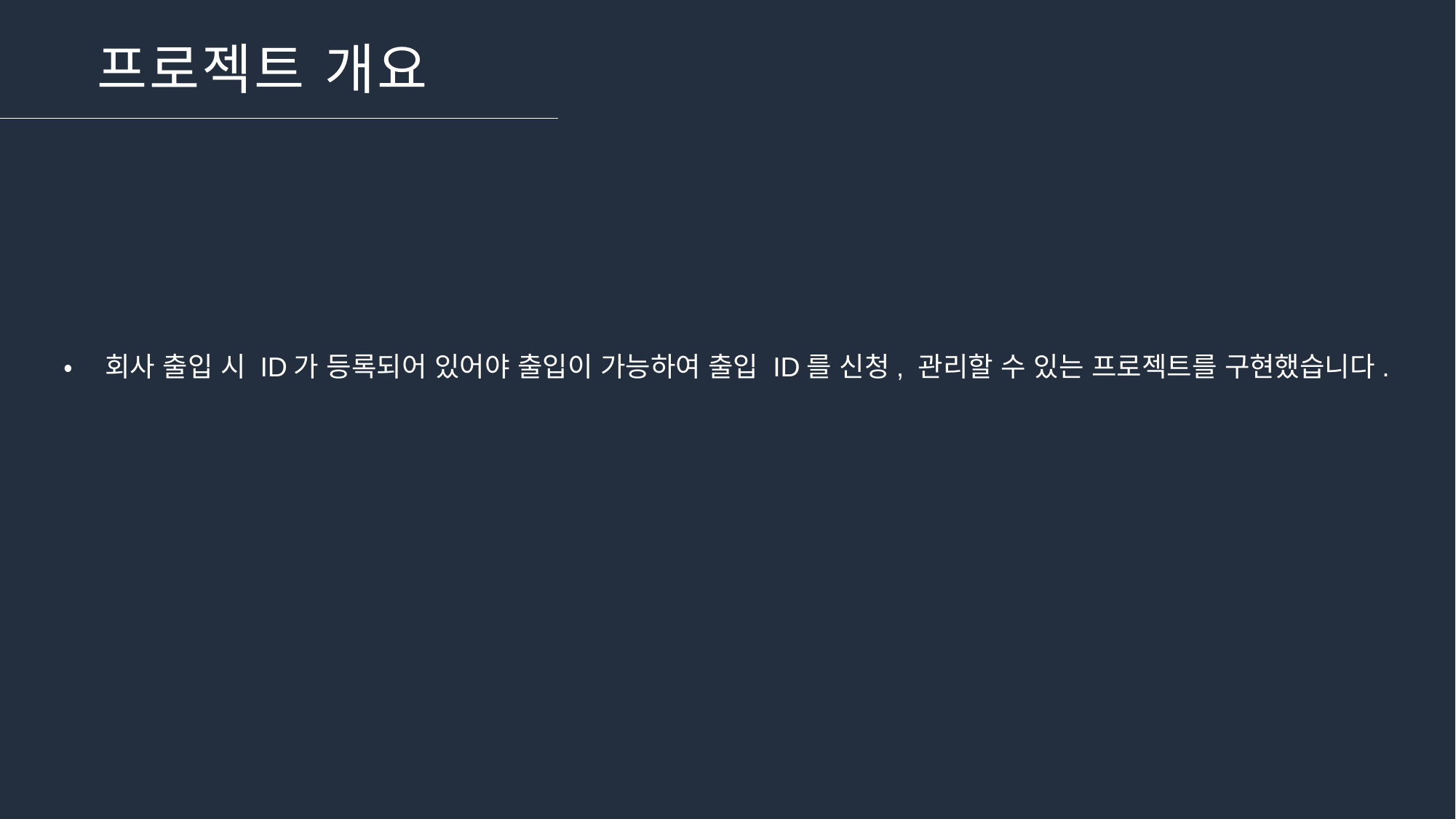

# 프로젝트 개요
• 회사 출입 시 ID가 등록되어 있어야 출입이 가능하여 출입 ID를 신청, 관리할 수 있는 프로젝트를 구현했습니다.